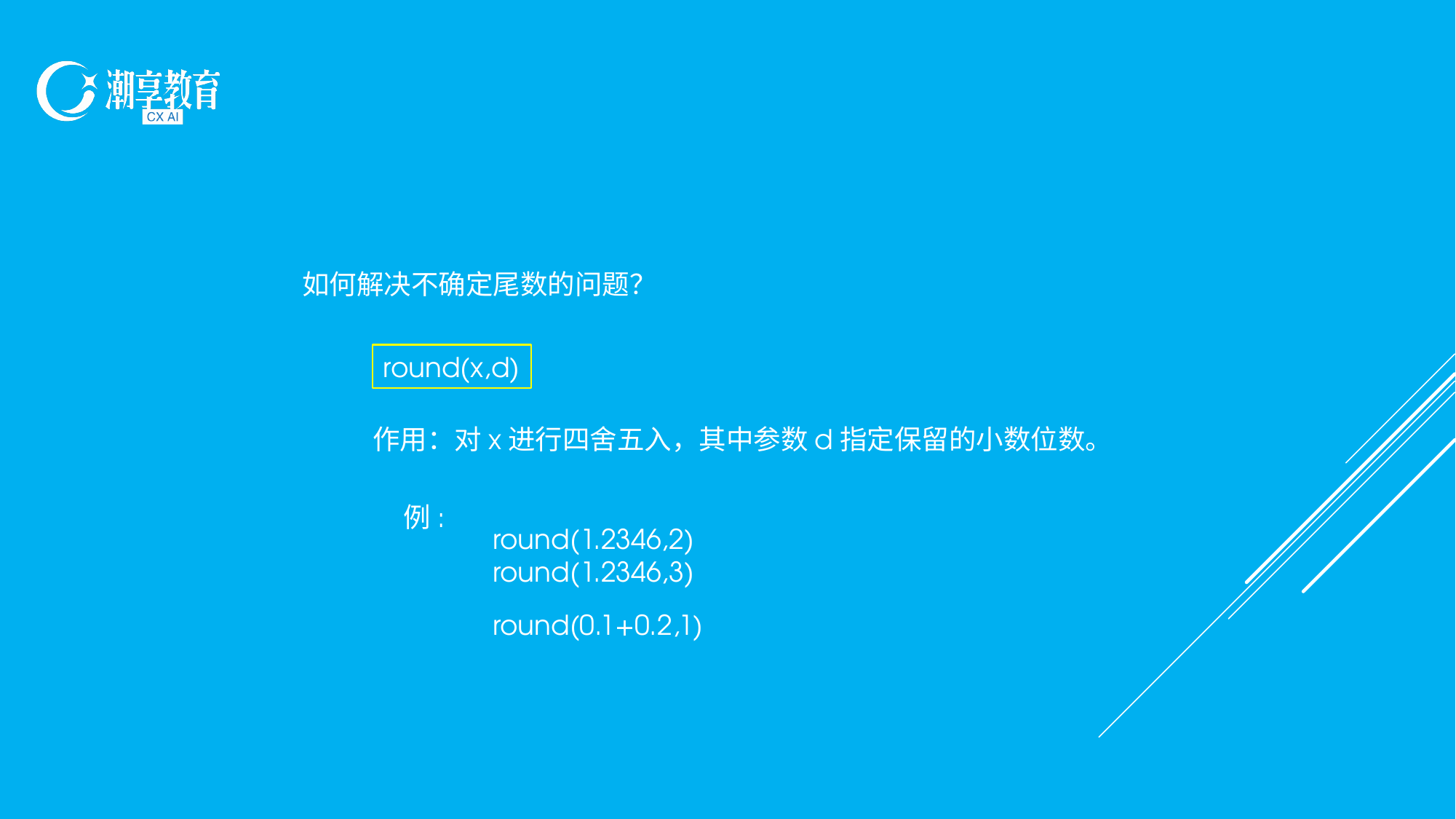

如何解决不确定尾数的问题？
round(x,d)
作用：对x进行四舍五入，其中参数d指定保留的小数位数。
例:
round(1.2346,2)
round(1.2346,3)
round(0.1+0.2,1)